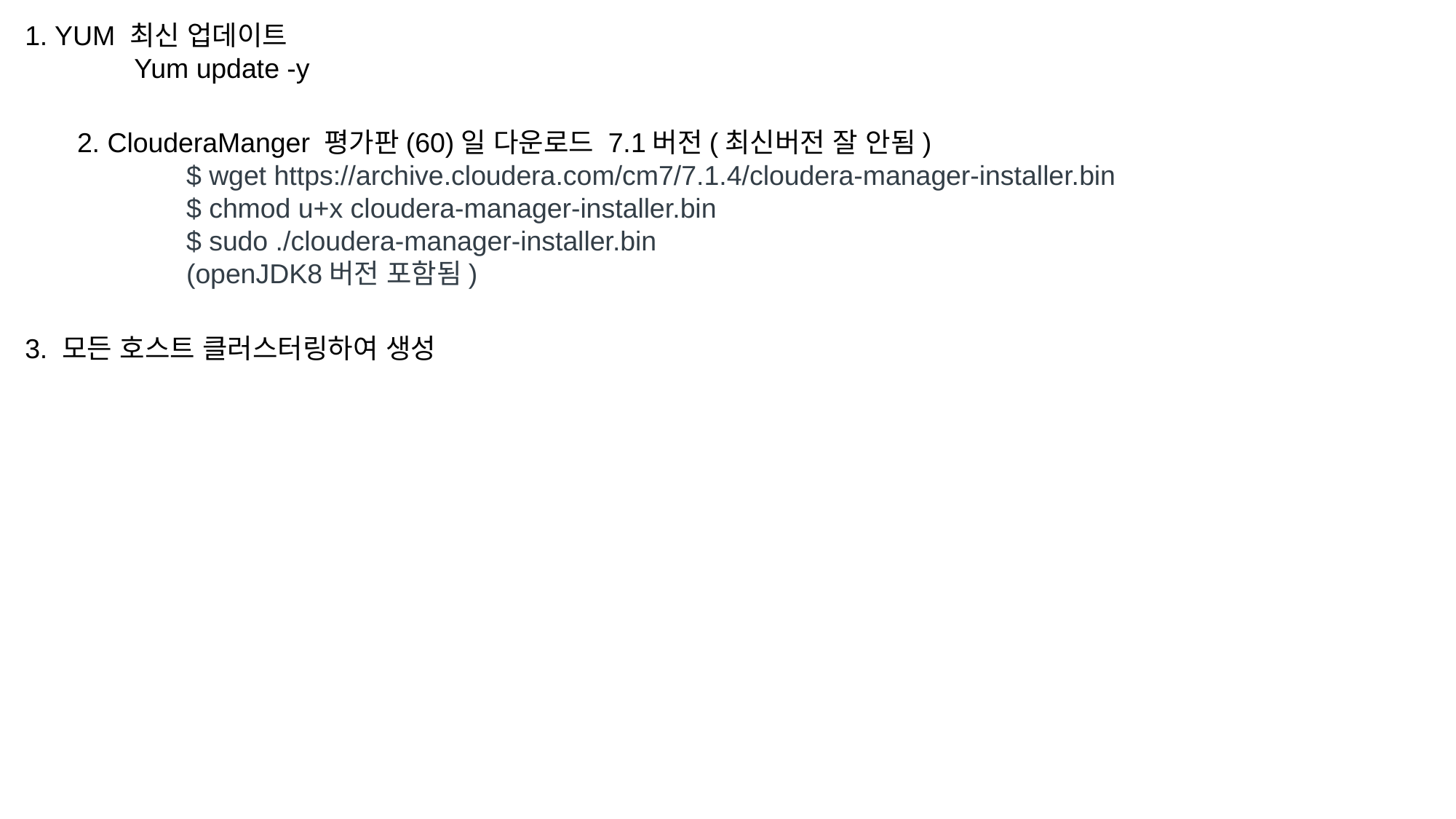

1. YUM 최신 업데이트
	Yum update -y
2. ClouderaManger 평가판(60)일 다운로드 7.1버전(최신버전 잘 안됨)
	$ wget https://archive.cloudera.com/cm7/7.1.4/cloudera-manager-installer.bin
	$ chmod u+x cloudera-manager-installer.bin
	$ sudo ./cloudera-manager-installer.bin
	(openJDK8버전 포함됨)
3. 모든 호스트 클러스터링하여 생성